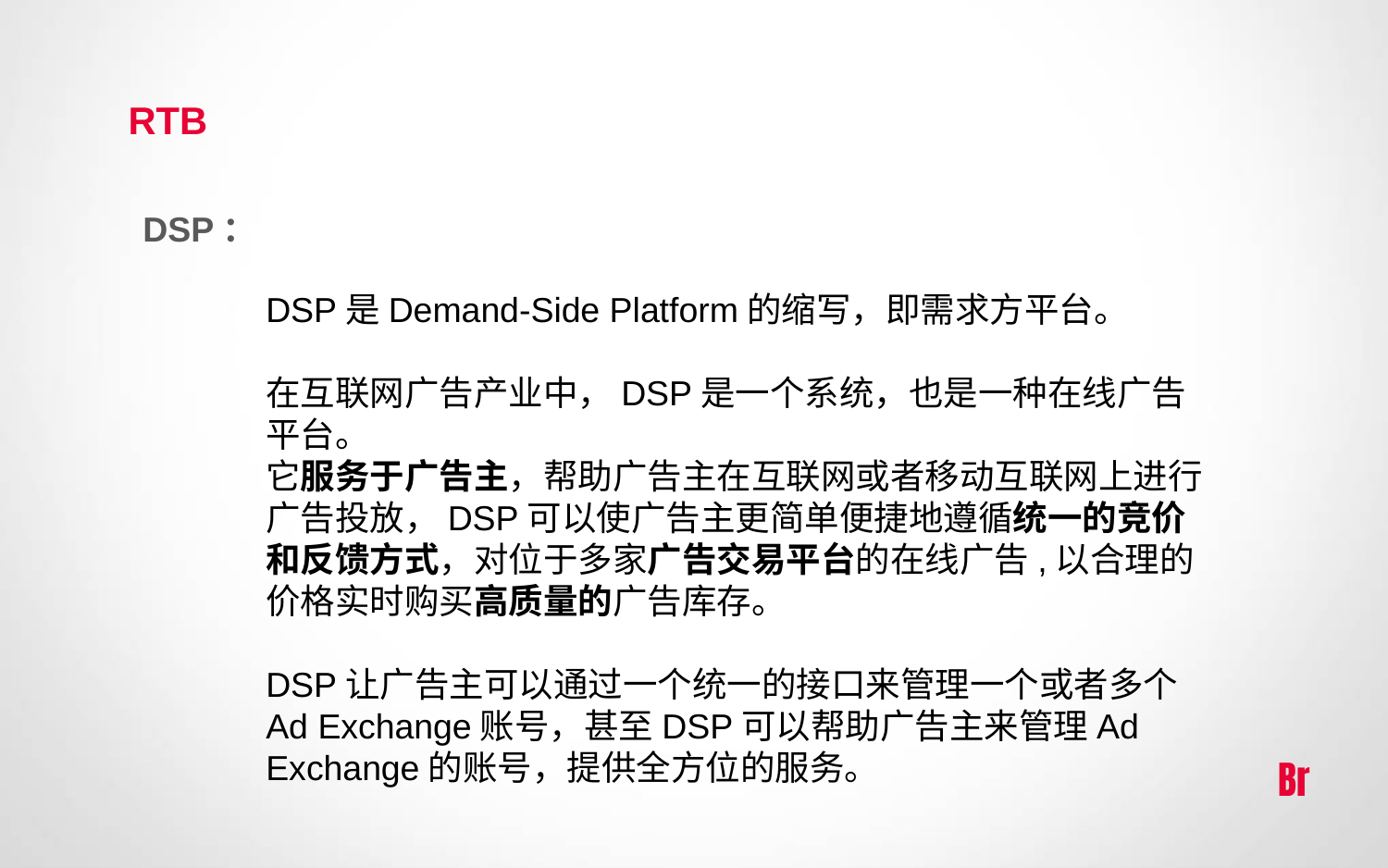

RTB
DSP：
DSP是Demand-Side Platform的缩写，即需求方平台。

在互联网广告产业中，DSP是一个系统，也是一种在线广告平台。
它服务于广告主，帮助广告主在互联网或者移动互联网上进行广告投放，DSP可以使广告主更简单便捷地遵循统一的竞价和反馈方式，对位于多家广告交易平台的在线广告,以合理的价格实时购买高质量的广告库存。

DSP让广告主可以通过一个统一的接口来管理一个或者多个Ad Exchange账号，甚至DSP可以帮助广告主来管理Ad Exchange的账号，提供全方位的服务。